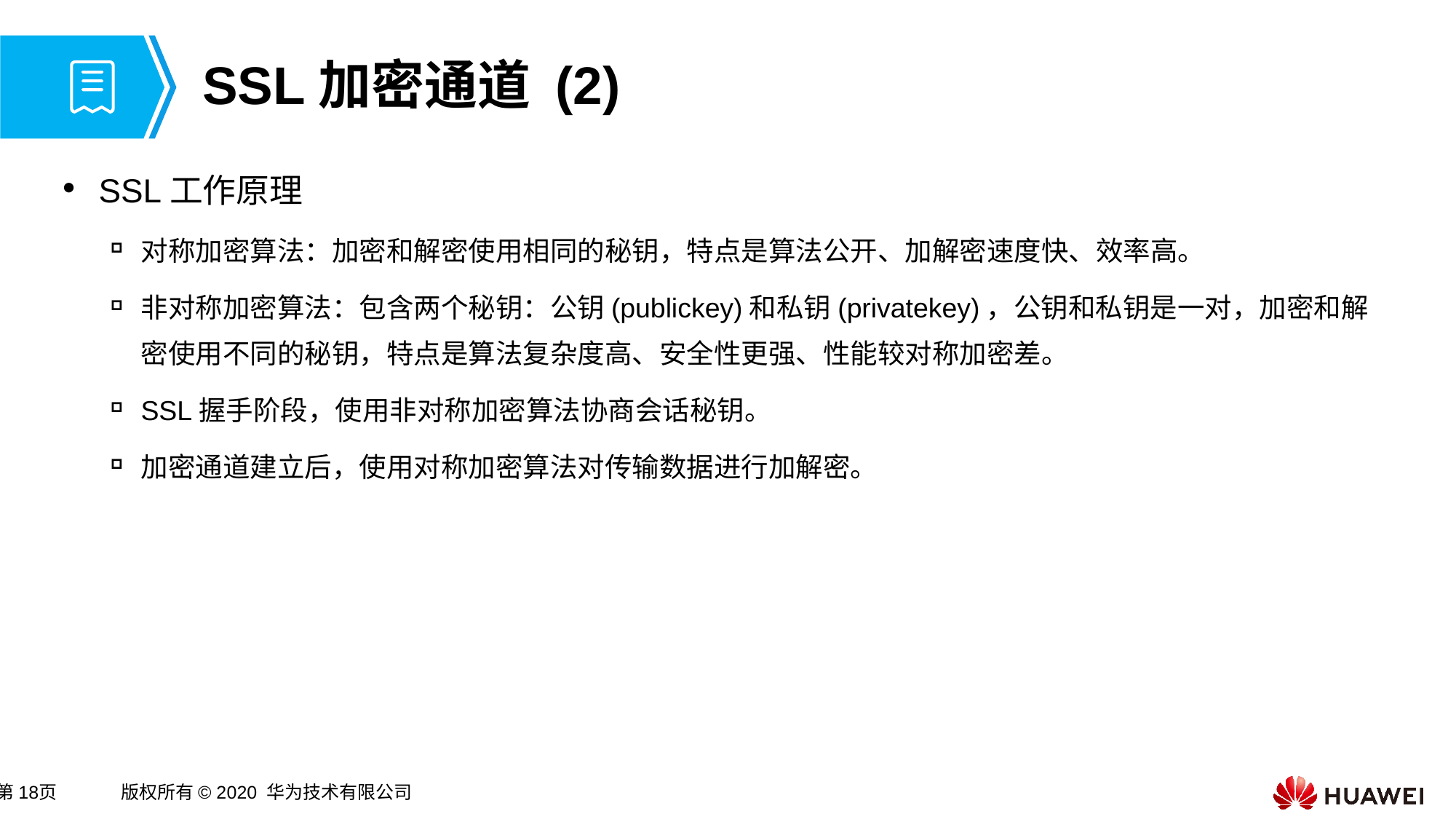

# SSL加密通道 (2)
SSL工作原理
对称加密算法：加密和解密使用相同的秘钥，特点是算法公开、加解密速度快、效率高。
非对称加密算法：包含两个秘钥：公钥(publickey)和私钥(privatekey)，公钥和私钥是一对，加密和解密使用不同的秘钥，特点是算法复杂度高、安全性更强、性能较对称加密差。
SSL握手阶段，使用非对称加密算法协商会话秘钥。
加密通道建立后，使用对称加密算法对传输数据进行加解密。